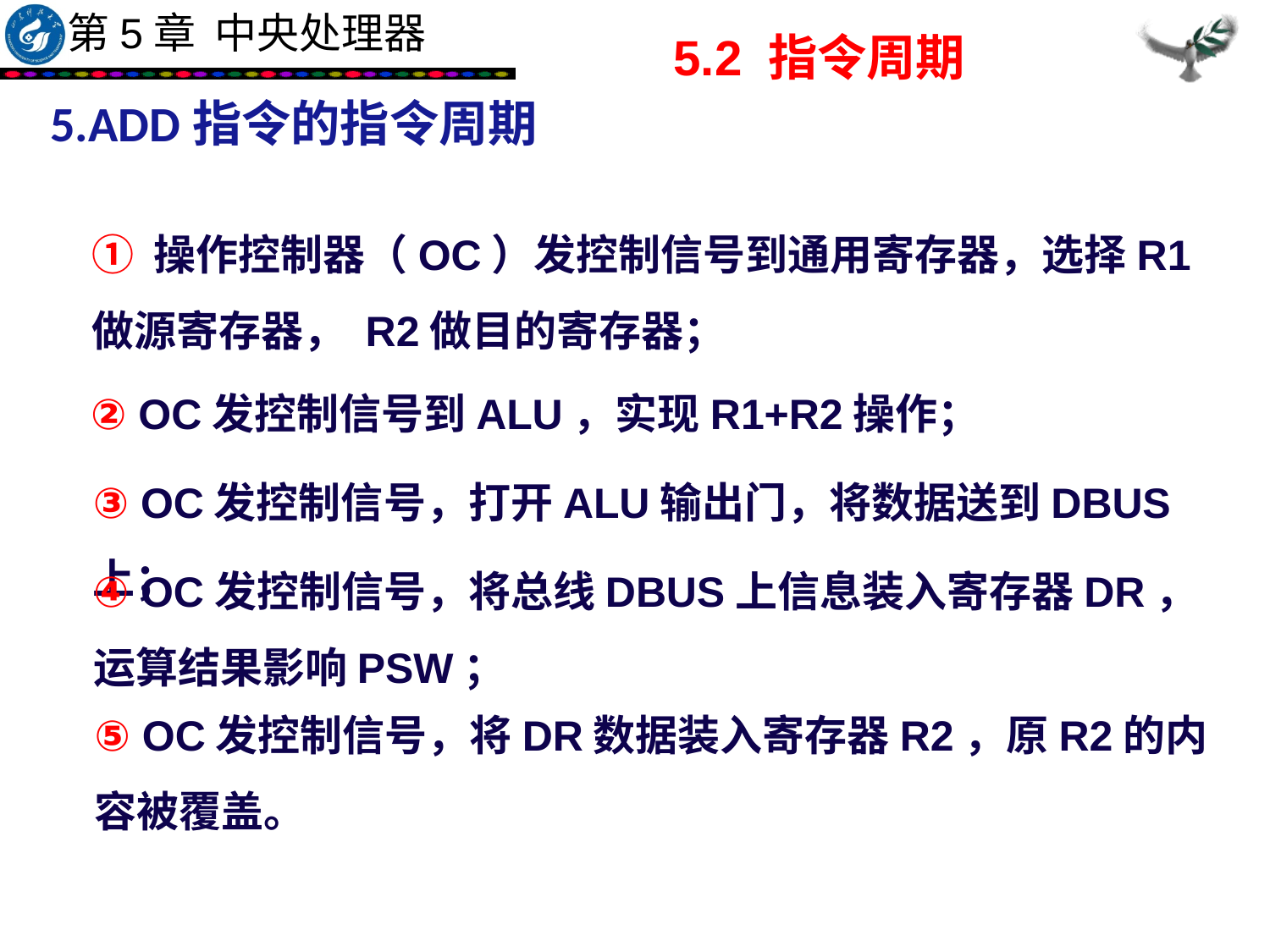

5.2 指令周期
5.ADD指令的指令周期
① 操作控制器（OC）发控制信号到通用寄存器，选择R1做源寄存器， R2做目的寄存器；
② OC发控制信号到ALU，实现R1+R2操作；
③ OC发控制信号，打开ALU输出门，将数据送到DBUS上；
④ OC发控制信号，将总线DBUS上信息装入寄存器DR，运算结果影响PSW；
⑤ OC发控制信号，将DR数据装入寄存器R2，原R2的内容被覆盖。